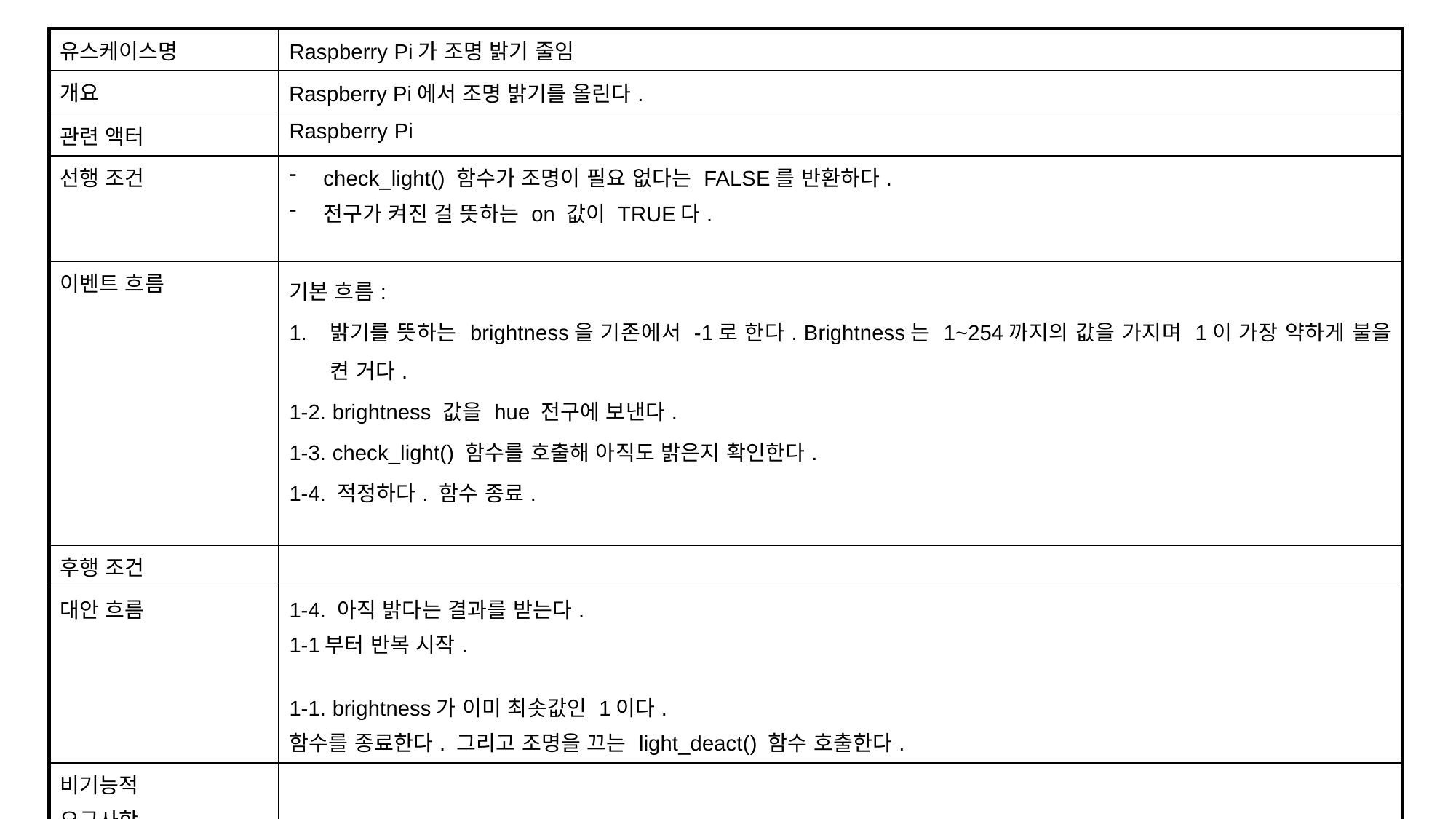

| 유스케이스명 | Raspberry Pi가 조명 밝기 줄임 |
| --- | --- |
| 개요 | Raspberry Pi에서 조명 밝기를 올린다. |
| 관련 액터 | Raspberry Pi |
| 선행 조건 | check\_light() 함수가 조명이 필요 없다는 FALSE를 반환하다. 전구가 켜진 걸 뜻하는 on 값이 TRUE다. |
| 이벤트 흐름 | 기본 흐름: 밝기를 뜻하는 brightness을 기존에서 -1로 한다. Brightness는 1~254까지의 값을 가지며 1이 가장 약하게 불을 켠 거다. 1-2. brightness 값을 hue 전구에 보낸다. 1-3. check\_light() 함수를 호출해 아직도 밝은지 확인한다. 1-4. 적정하다. 함수 종료. |
| 후행 조건 |  |
| 대안 흐름 | 1-4. 아직 밝다는 결과를 받는다. 1-1부터 반복 시작. 1-1. brightness가 이미 최솟값인 1이다. 함수를 종료한다. 그리고 조명을 끄는 light\_deact() 함수 호출한다. |
| 비기능적 요구사항 |  |